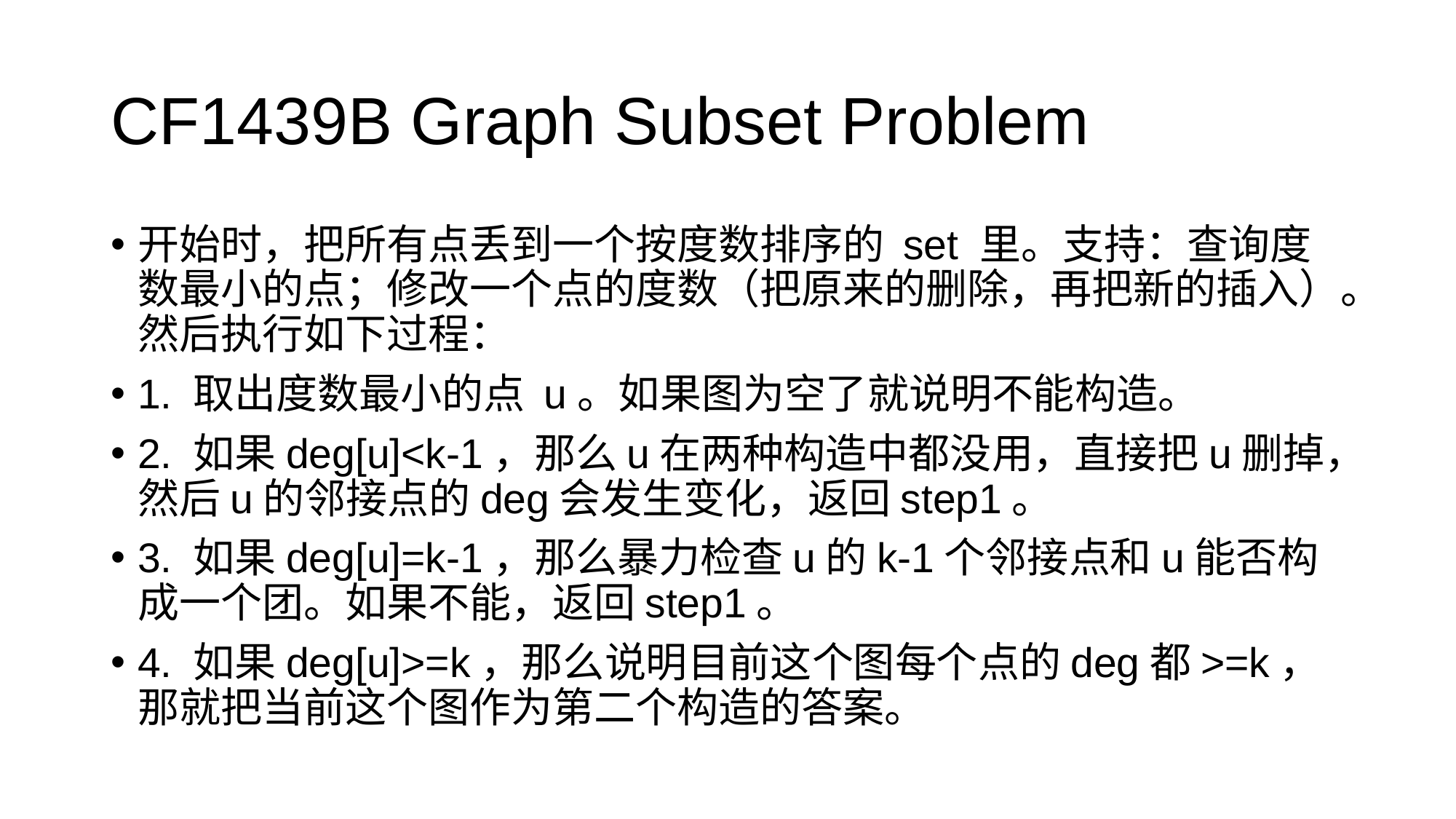

# CF1439B Graph Subset Problem
开始时，把所有点丢到一个按度数排序的 set 里。支持：查询度数最小的点；修改一个点的度数（把原来的删除，再把新的插入）。然后执行如下过程：
1. 取出度数最小的点 u。如果图为空了就说明不能构造。
2. 如果deg[u]<k-1，那么u在两种构造中都没用，直接把u删掉，然后u的邻接点的deg会发生变化，返回step1。
3. 如果deg[u]=k-1，那么暴力检查u的k-1个邻接点和u能否构成一个团。如果不能，返回step1。
4. 如果deg[u]>=k，那么说明目前这个图每个点的deg都>=k，那就把当前这个图作为第二个构造的答案。